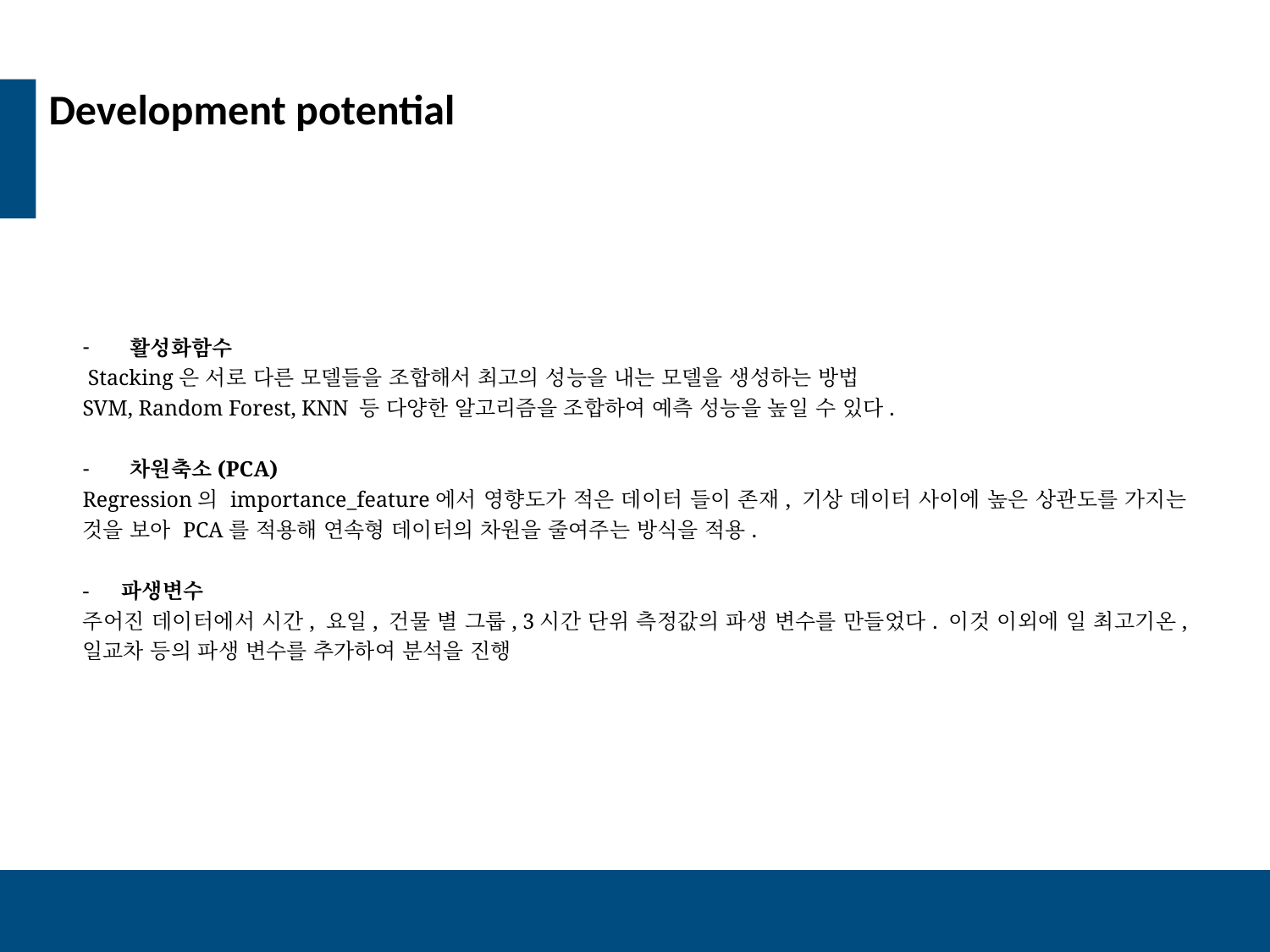

Development potential

활성화함수
 Stacking은 서로 다른 모델들을 조합해서 최고의 성능을 내는 모델을 생성하는 방법
SVM, Random Forest, KNN 등 다양한 알고리즘을 조합하여 예측 성능을 높일 수 있다.

차원축소(PCA)
Regression의 importance_feature에서 영향도가 적은 데이터 들이 존재, 기상 데이터 사이에 높은 상관도를 가지는 것을 보아 PCA를 적용해 연속형 데이터의 차원을 줄여주는 방식을 적용.

-     파생변수
주어진 데이터에서 시간, 요일, 건물 별 그룹, 3시간 단위 측정값의 파생 변수를 만들었다. 이것 이외에 일 최고기온, 일교차 등의 파생 변수를 추가하여 분석을 진행